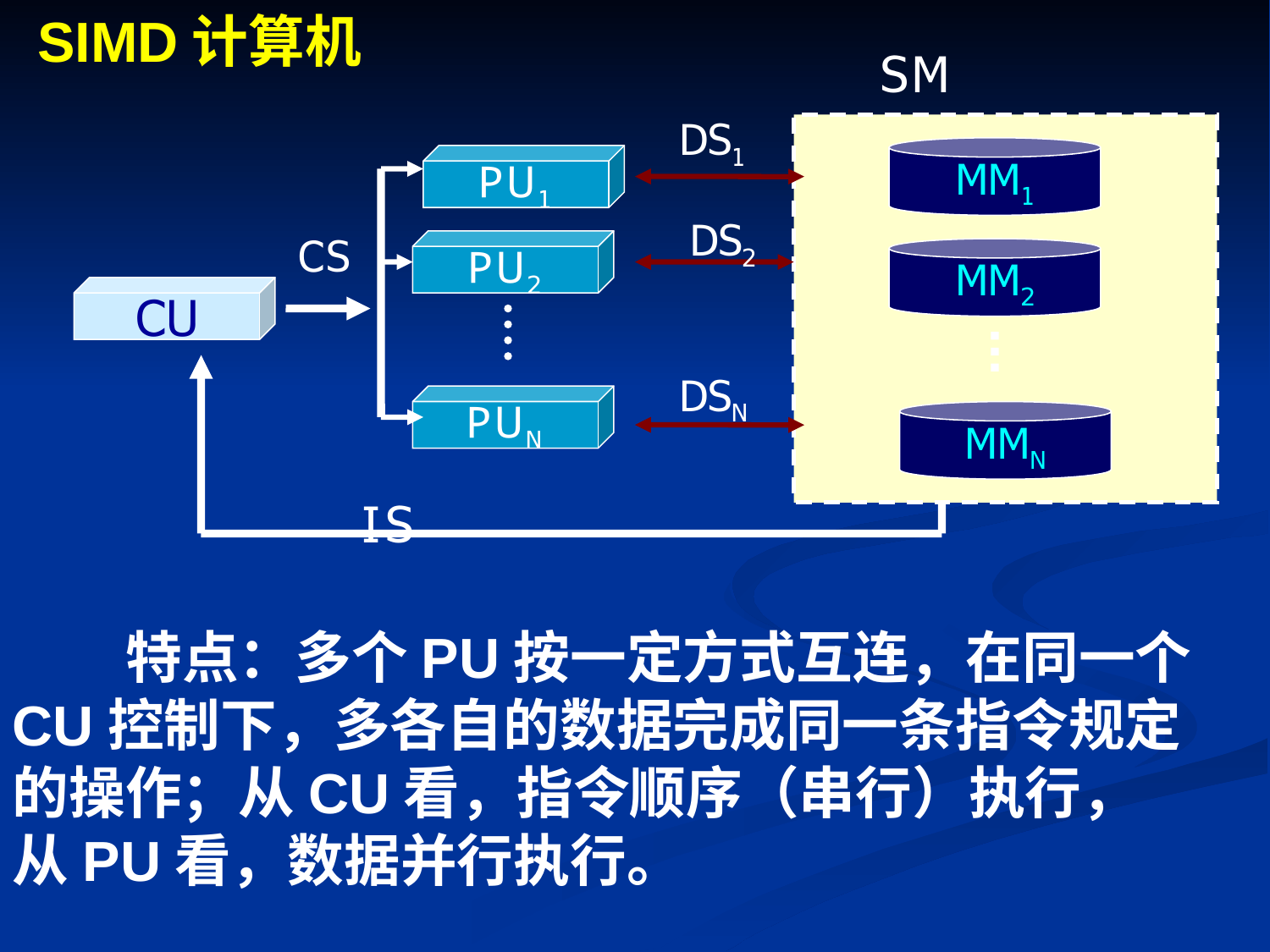

SIMD计算机
SM
DS1

MM1
PU1

DS2
CS
PU2
MM2

CU

DSN
PUN
MMN

IS

　　特点：多个PU按一定方式互连，在同一个CU控制下，多各自的数据完成同一条指令规定的操作；从CU看，指令顺序（串行）执行，从PU看，数据并行执行。
26